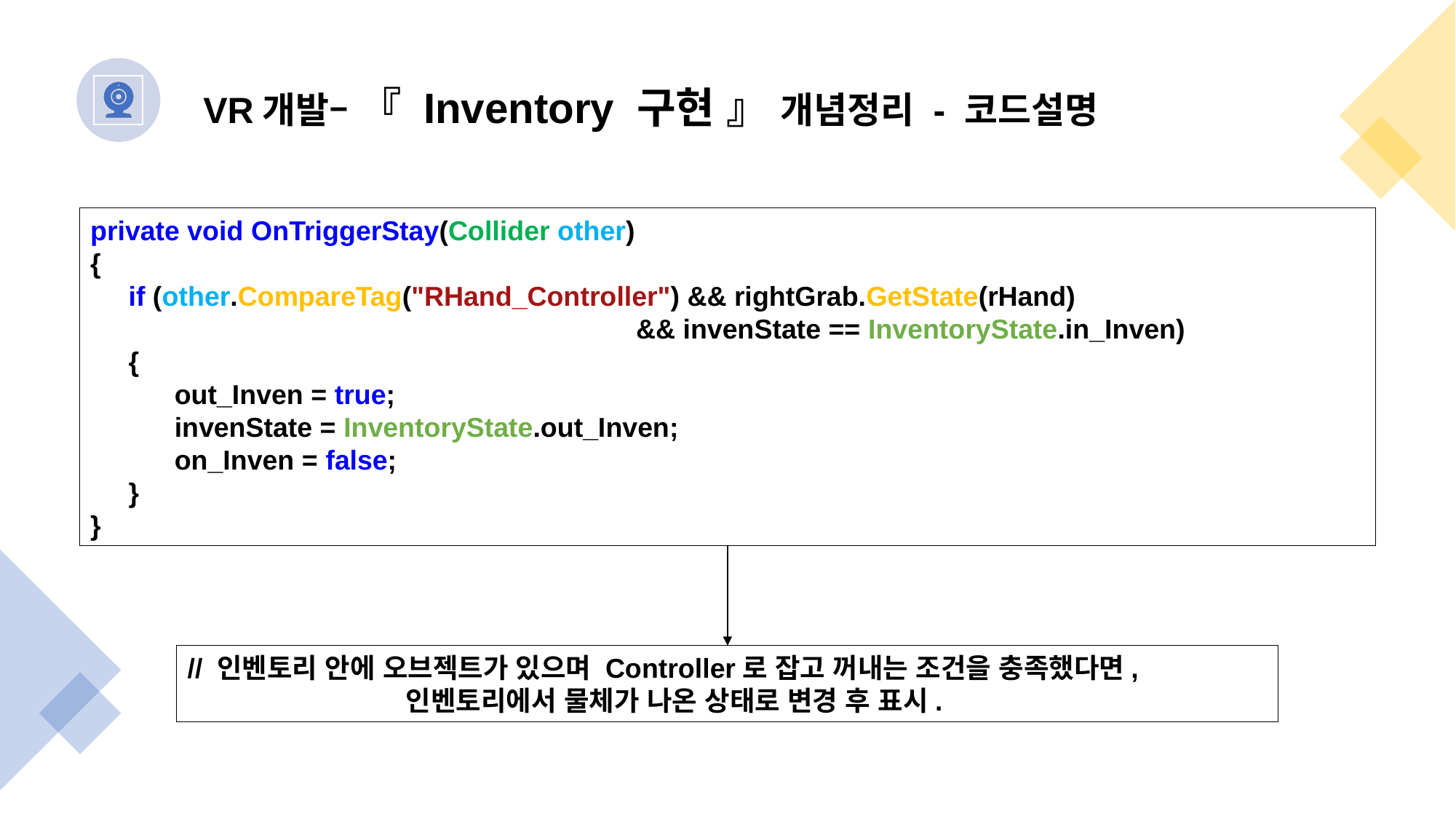

VR개발– 『 Inventory 구현 』 개념정리 - 코드설명
private void OnTriggerStay(Collider other)
{
     if (other.CompareTag("RHand_Controller") && rightGrab.GetState(rHand)
					&& invenState == InventoryState.in_Inven)
     {
           out_Inven = true;
           invenState = InventoryState.out_Inven;
           on_Inven = false;
     }
}

// 인벤토리 안에 오브젝트가 있으며 Controller로 잡고 꺼내는 조건을 충족했다면,
		인벤토리에서 물체가 나온 상태로 변경 후 표시.